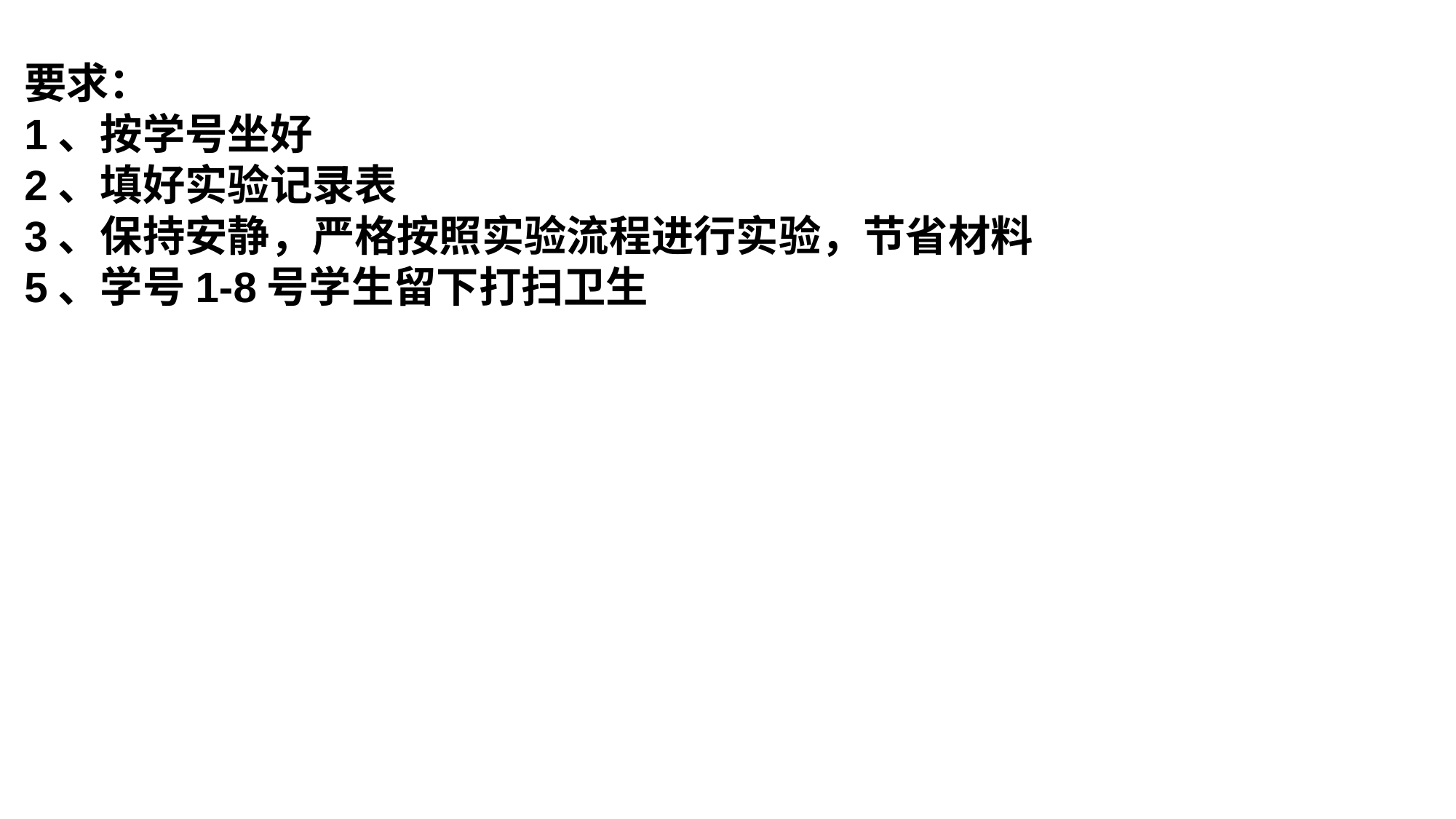

要求：
1、按学号坐好
2、填好实验记录表
3、保持安静，严格按照实验流程进行实验，节省材料
5、学号1-8号学生留下打扫卫生